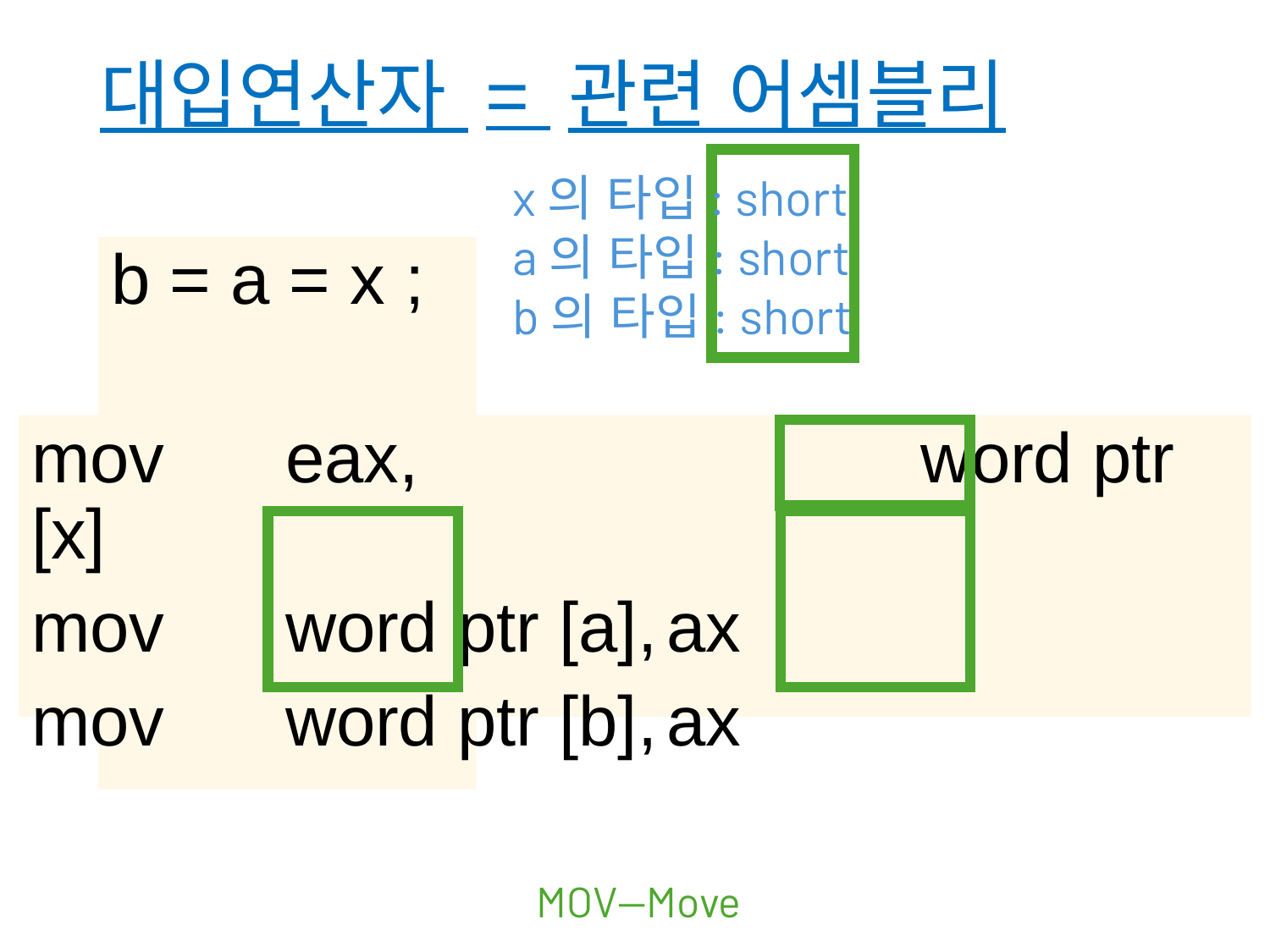

# 대입연산자 = 관련 어셈블리

x의 타입: short
a의 타입: short
b의 타입: short
b = a = x ;
mov	eax,				word ptr [x]
mov	word ptr [a],	ax
mov	word ptr [b],	ax

MOV—Move